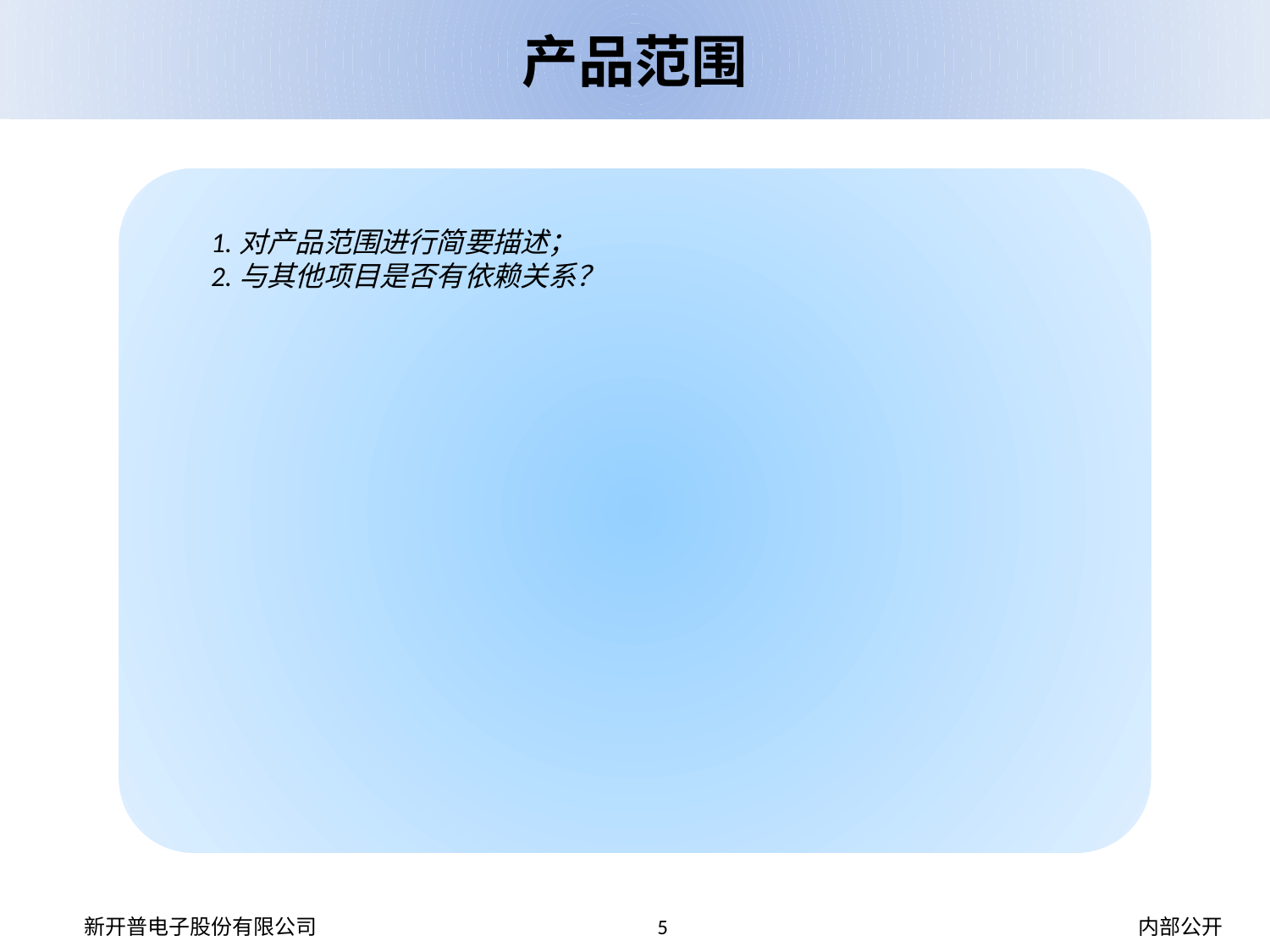

产品范围

1.对产品范围进行简要描述；
2.与其他项目是否有依赖关系？
Content；
5
内部公开
新开普电子股份有限公司